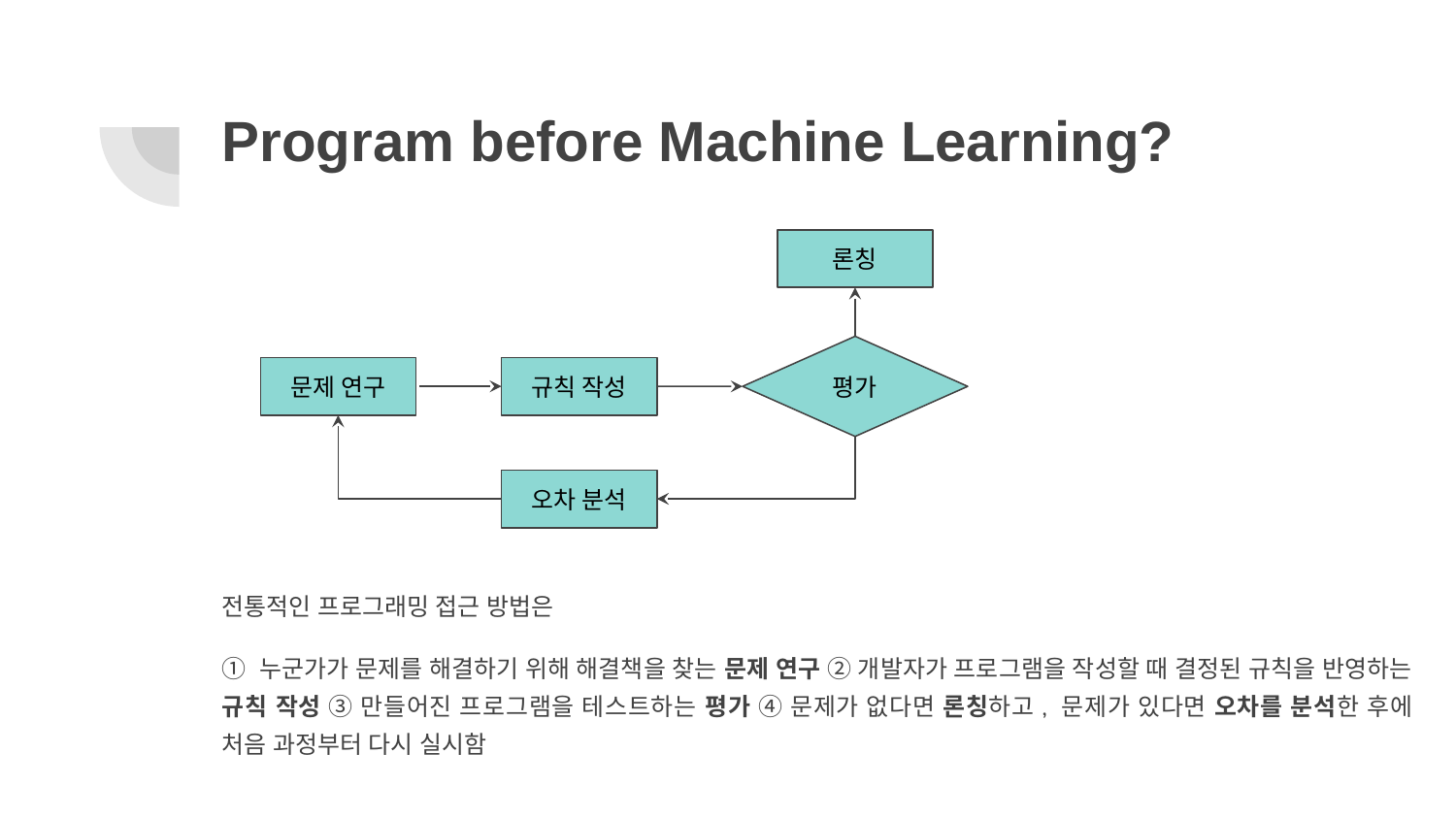

# Program before Machine Learning?
론칭
평가
문제 연구
규칙 작성
오차 분석
전통적인 프로그래밍 접근 방법은
① 누군가가 문제를 해결하기 위해 해결책을 찾는 문제 연구 ② 개발자가 프로그램을 작성할 때 결정된 규칙을 반영하는 규칙 작성 ③ 만들어진 프로그램을 테스트하는 평가 ④ 문제가 없다면 론칭하고, 문제가 있다면 오차를 분석한 후에 처음 과정부터 다시 실시함